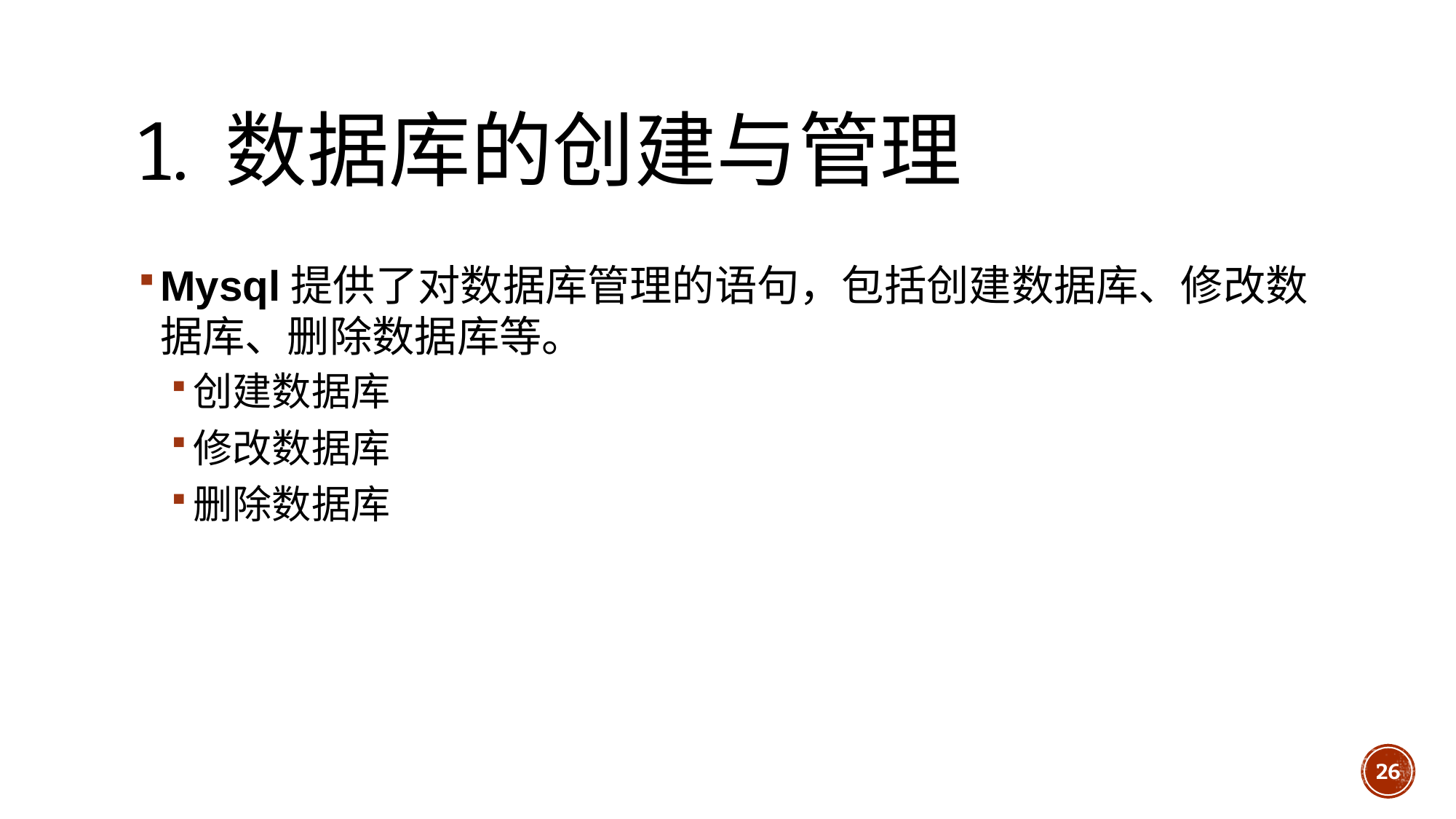

# 1. 数据库的创建与管理
Mysql提供了对数据库管理的语句，包括创建数据库、修改数据库、删除数据库等。
创建数据库
修改数据库
删除数据库
26